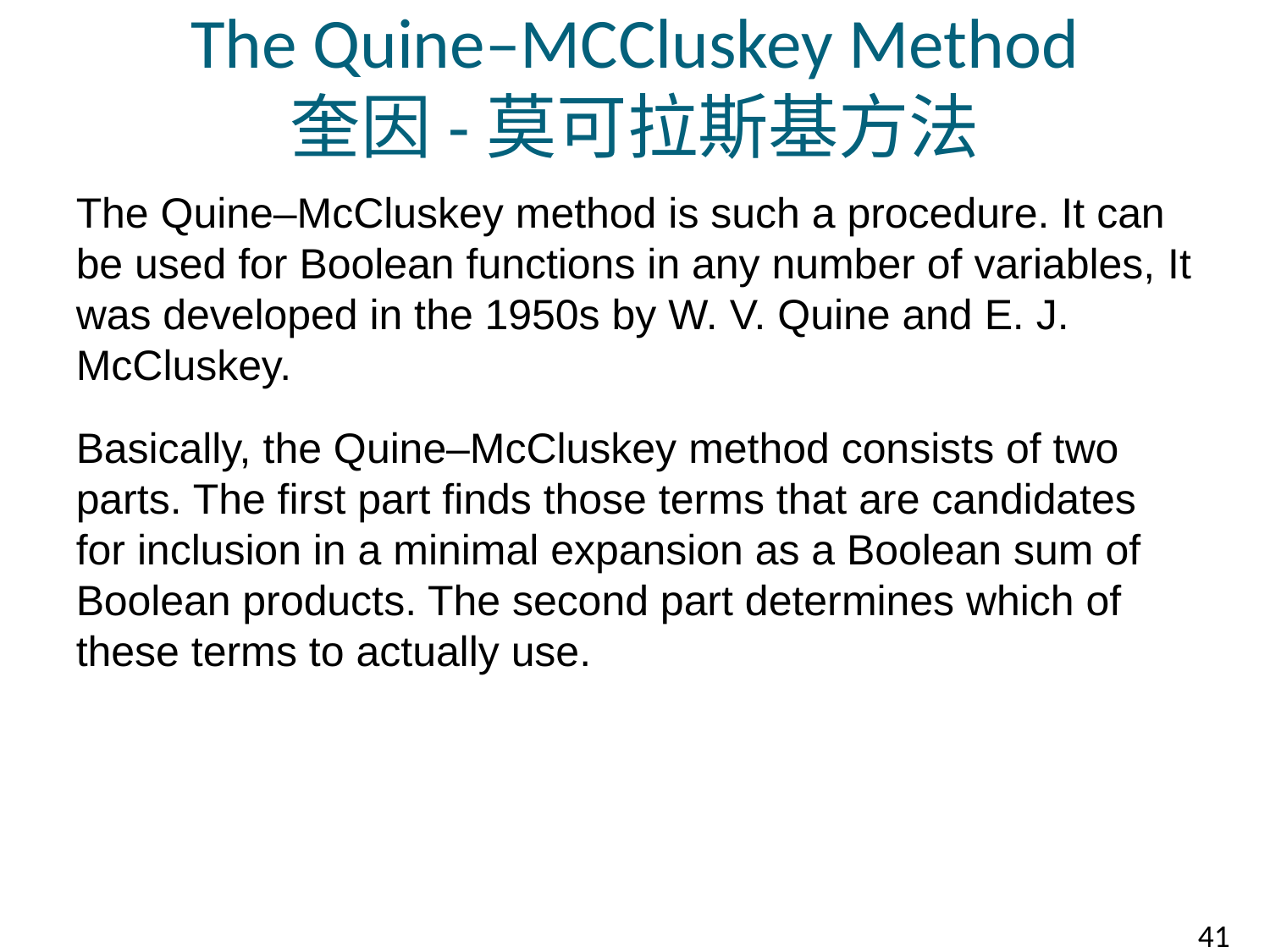

# The Quine–MCCluskey Method 奎因-莫可拉斯基方法
The Quine–McCluskey method is such a procedure. It can be used for Boolean functions in any number of variables, It was developed in the 1950s by W. V. Quine and E. J. McCluskey.
Basically, the Quine–McCluskey method consists of two parts. The first part finds those terms that are candidates for inclusion in a minimal expansion as a Boolean sum of Boolean products. The second part determines which of these terms to actually use.